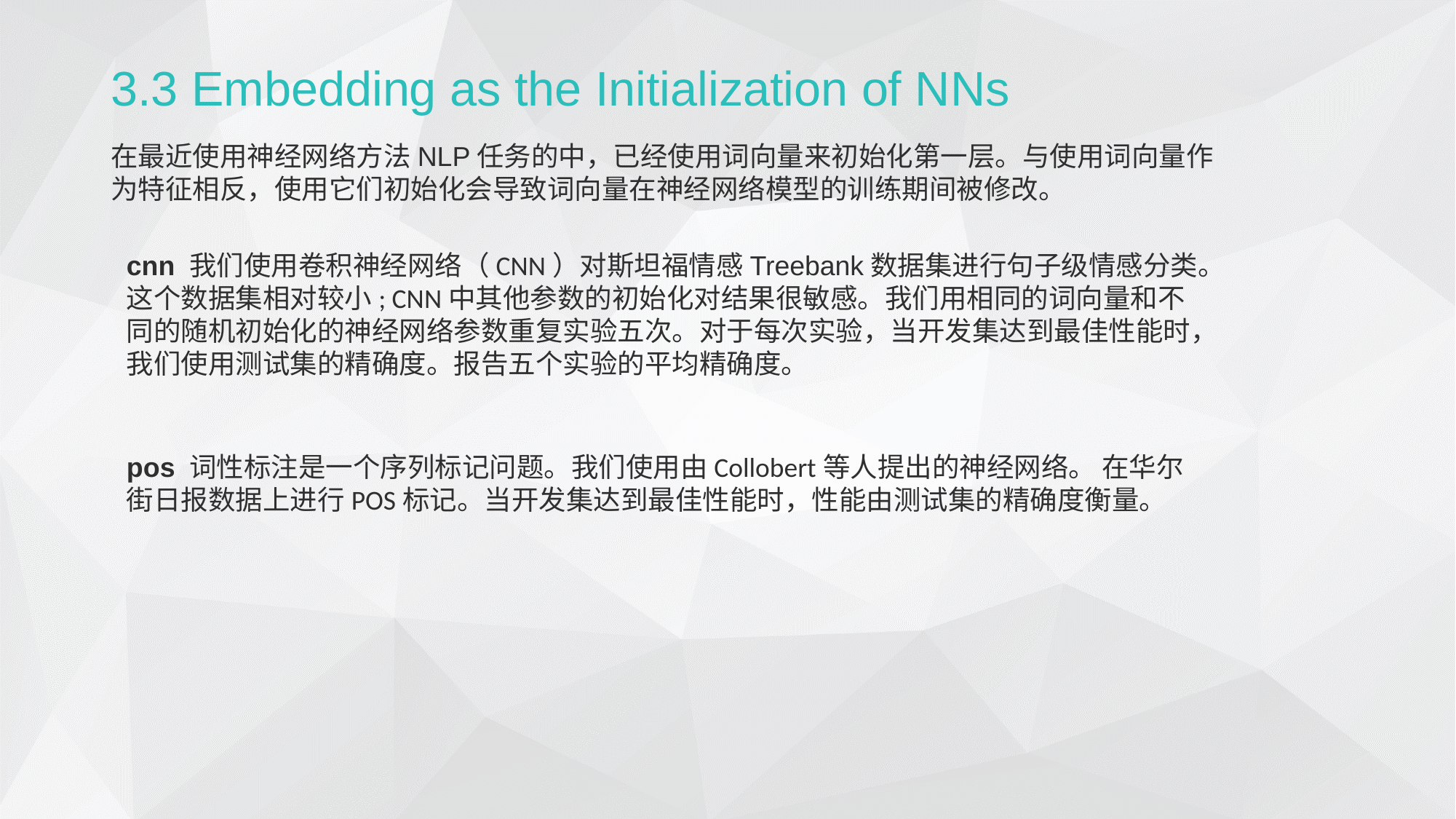

3.3 Embedding as the Initialization of NNs
在最近使用神经网络方法NLP任务的中，已经使用词向量来初始化第一层。与使用词向量作为特征相反，使用它们初始化会导致词向量在神经网络模型的训练期间被修改。
cnn 我们使用卷积神经网络（CNN）对斯坦福情感Treebank数据集进行句子级情感分类。这个数据集相对较小; CNN中其他参数的初始化对结果很敏感。我们用相同的词向量和不同的随机初始化的神经网络参数重复实验五次。对于每次实验，当开发集达到最佳性能时，我们使用测试集的精确度。报告五个实验的平均精确度。
pos 词性标注是一个序列标记问题。我们使用由Collobert等人提出的神经网络。 在华尔街日报数据上进行POS标记。当开发集达到最佳性能时，性能由测试集的精确度衡量。